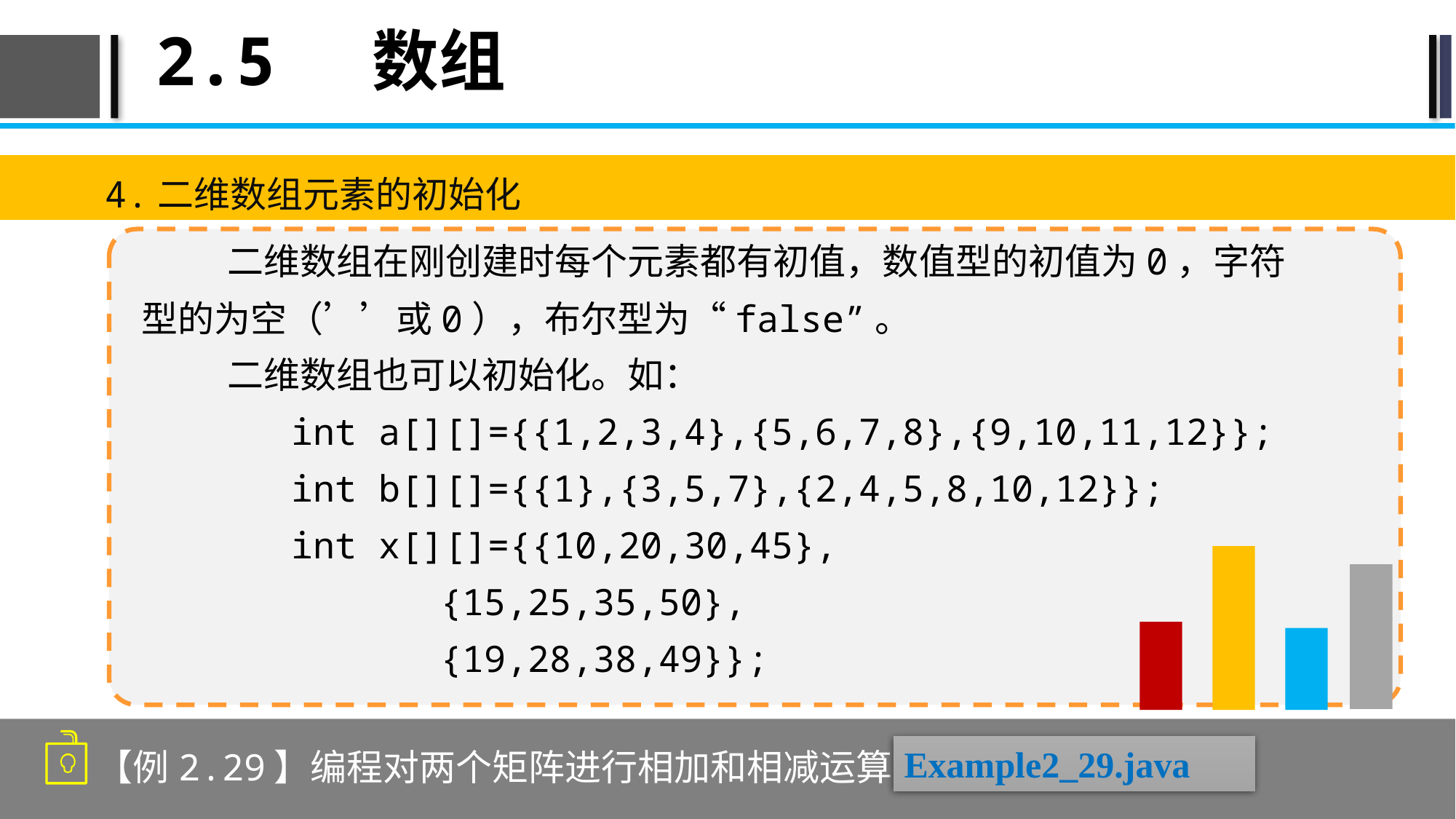

# 2.5  数组

4.二维数组元素的初始化
二维数组在刚创建时每个元素都有初值，数值型的初值为0，字符型的为空（’’或0），布尔型为“false”。
二维数组也可以初始化。如：
int a[][]={{1,2,3,4},{5,6,7,8},{9,10,11,12}};
int b[][]={{1},{3,5,7},{2,4,5,8,10,12}};
int x[][]={{10,20,30,45},
{15,25,35,50},
{19,28,38,49}};

【例2.29】编程对两个矩阵进行相加和相减运算。

Example2_29.java